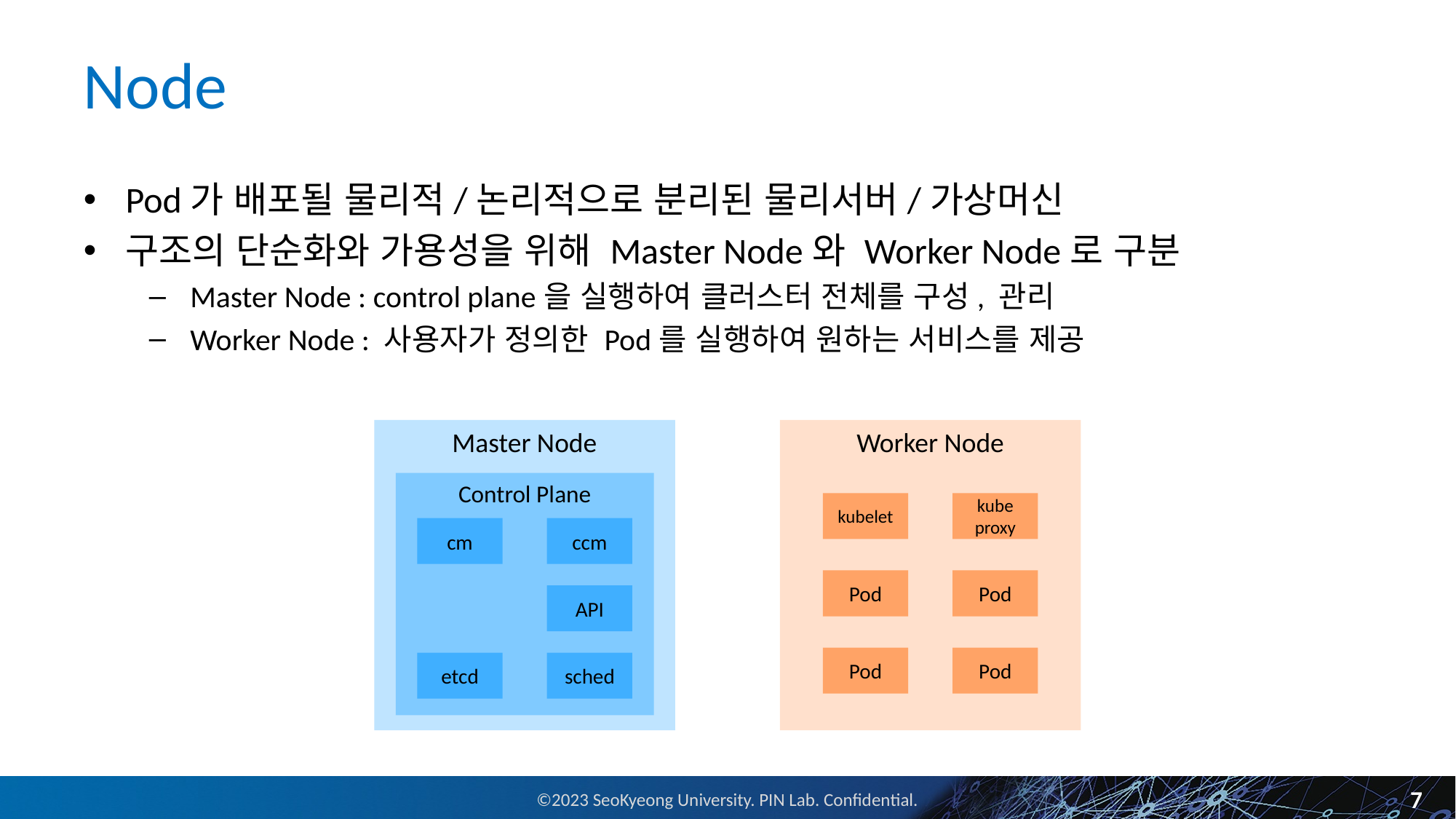

# Node
Pod가 배포될 물리적/논리적으로 분리된 물리서버/가상머신
구조의 단순화와 가용성을 위해 Master Node와 Worker Node로 구분
Master Node : control plane을 실행하여 클러스터 전체를 구성, 관리
Worker Node : 사용자가 정의한 Pod를 실행하여 원하는 서비스를 제공
Master Node
Worker Node
Control Plane
kubelet
kube
proxy
cm
ccm
Pod
Pod
API
Pod
Pod
etcd
sched
7